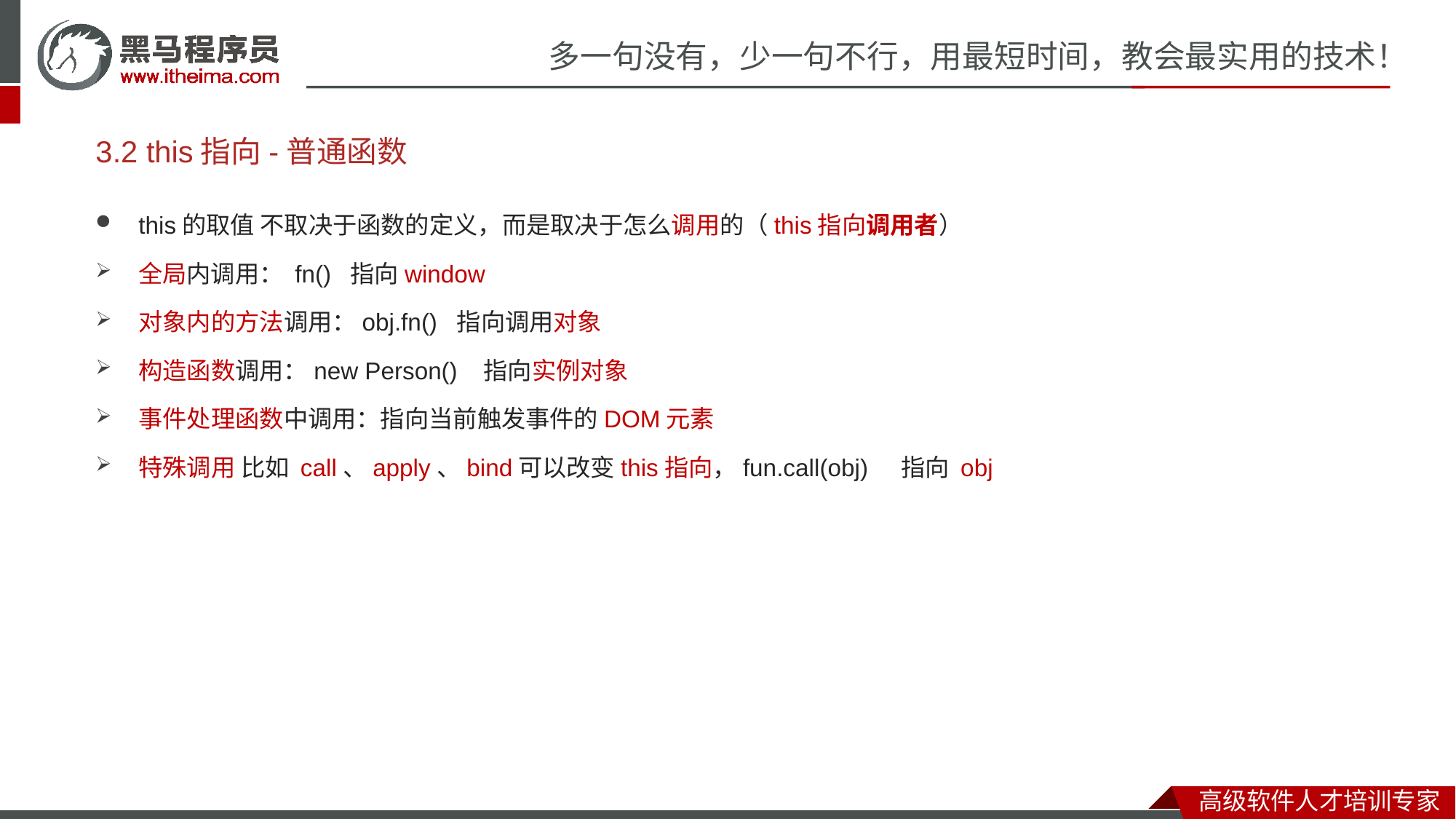

# 3.2 this指向-普通函数
this的取值 不取决于函数的定义，而是取决于怎么调用的（this指向调用者）
全局内调用： fn()  指向window
对象内的方法调用：obj.fn()  指向调用对象
构造函数调用：new Person()   指向实例对象
事件处理函数中调用：指向当前触发事件的DOM元素
特殊调用 比如 call、apply、bind可以改变this指向，fun.call(obj)    指向 obj